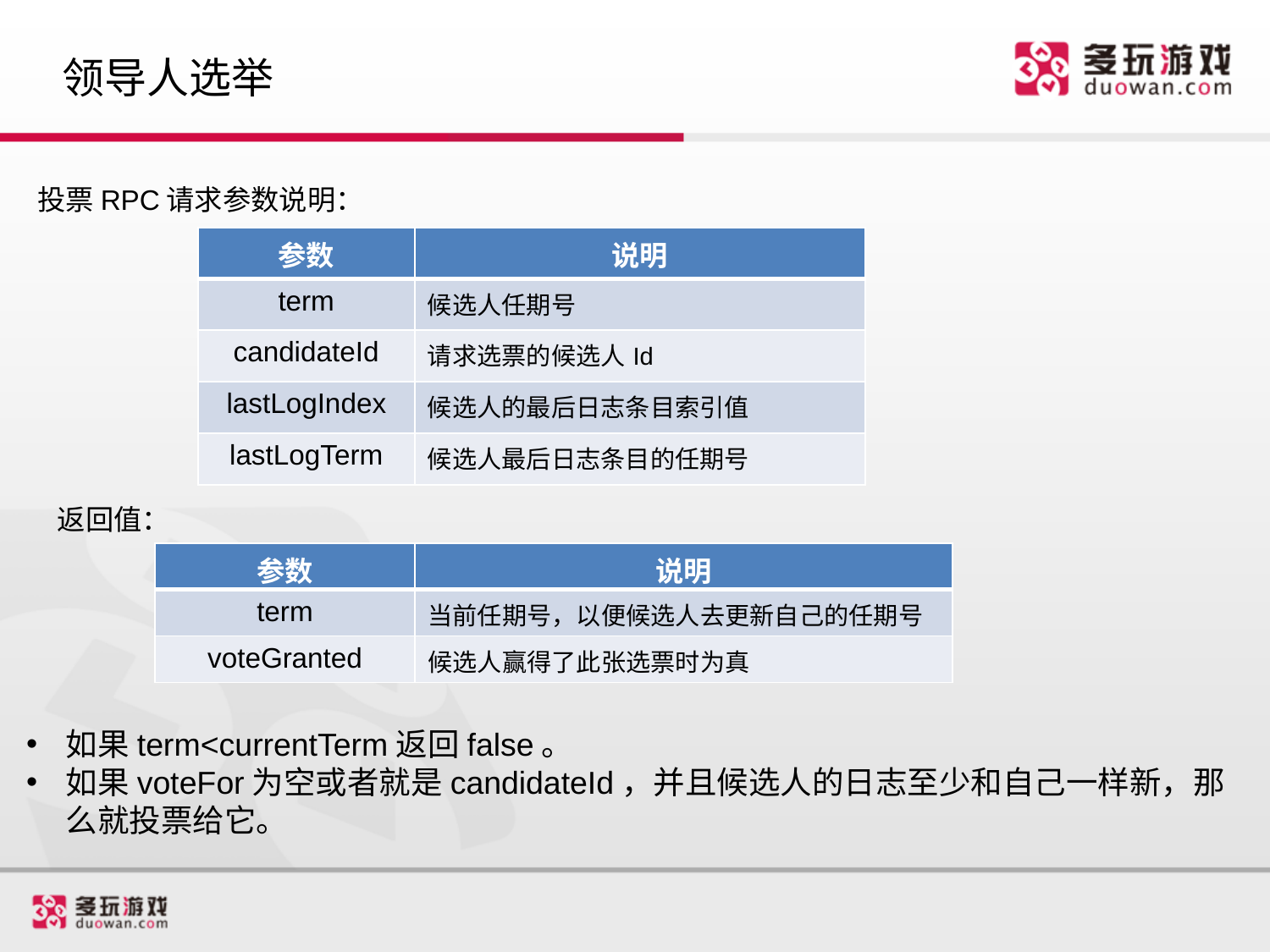

# 领导人选举
投票RPC请求参数说明：
| 参数 | 说明 |
| --- | --- |
| term | 候选人任期号 |
| candidateId | 请求选票的候选人Id |
| lastLogIndex | 候选人的最后日志条目索引值 |
| lastLogTerm | 候选人最后日志条目的任期号 |
返回值：
| 参数 | 说明 |
| --- | --- |
| term | 当前任期号，以便候选人去更新自己的任期号 |
| voteGranted | 候选人赢得了此张选票时为真 |
如果term<currentTerm返回false。
如果voteFor为空或者就是candidateId，并且候选人的日志至少和自己一样新，那么就投票给它。